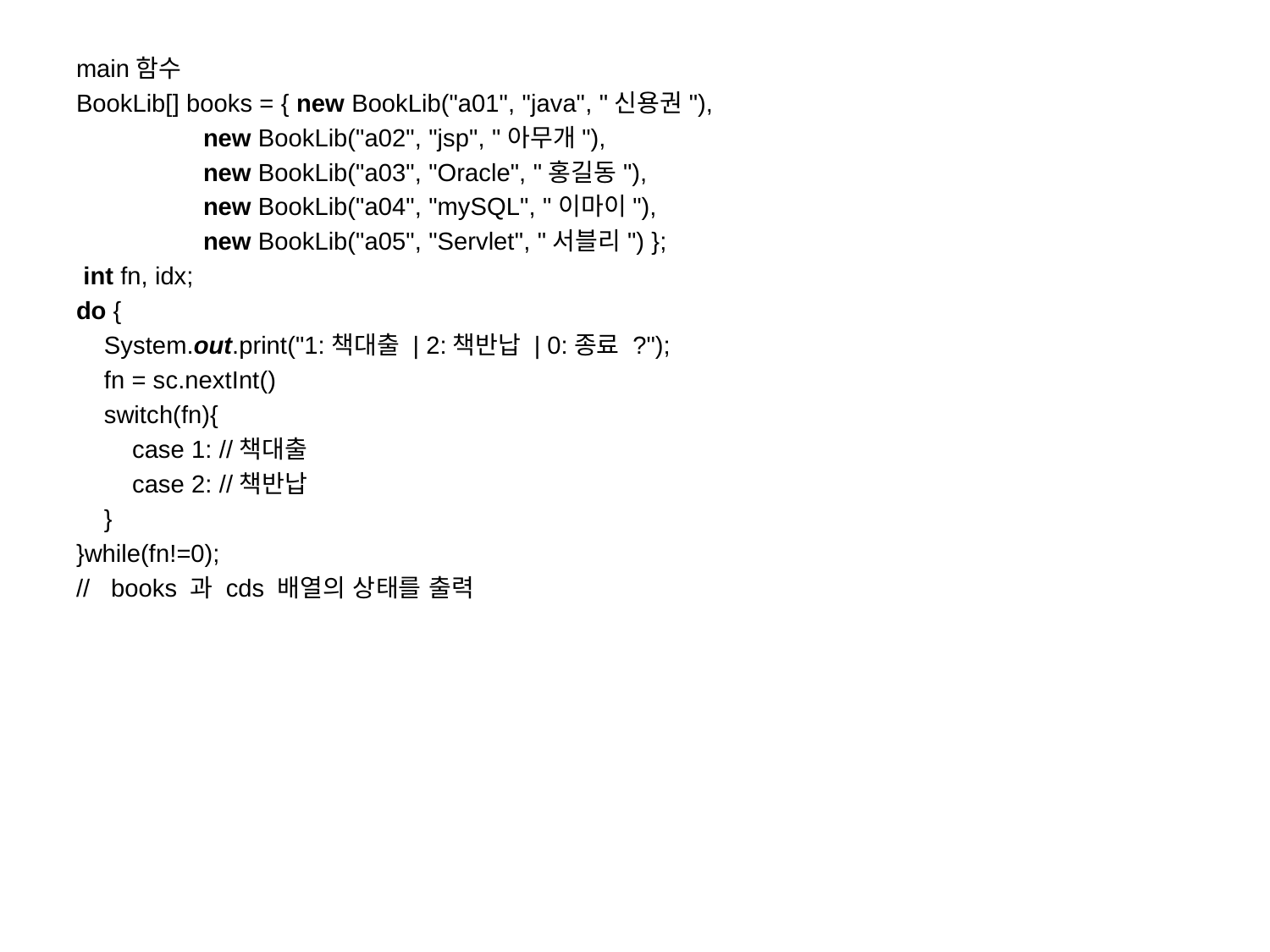

main함수
BookLib[] books = { new BookLib("a01", "java", "신용권"),
	new BookLib("a02", "jsp", "아무개"),
	new BookLib("a03", "Oracle", "홍길동"),
	new BookLib("a04", "mySQL", "이마이"),
	new BookLib("a05", "Servlet", "서블리") };
 int fn, idx;
do {
    System.out.print("1:책대출 | 2:책반납 | 0:종료 ?");
    fn = sc.nextInt()
    switch(fn){
        case 1: //책대출
        case 2: //책반납
    }
}while(fn!=0);
//   books 과 cds 배열의 상태를 출력